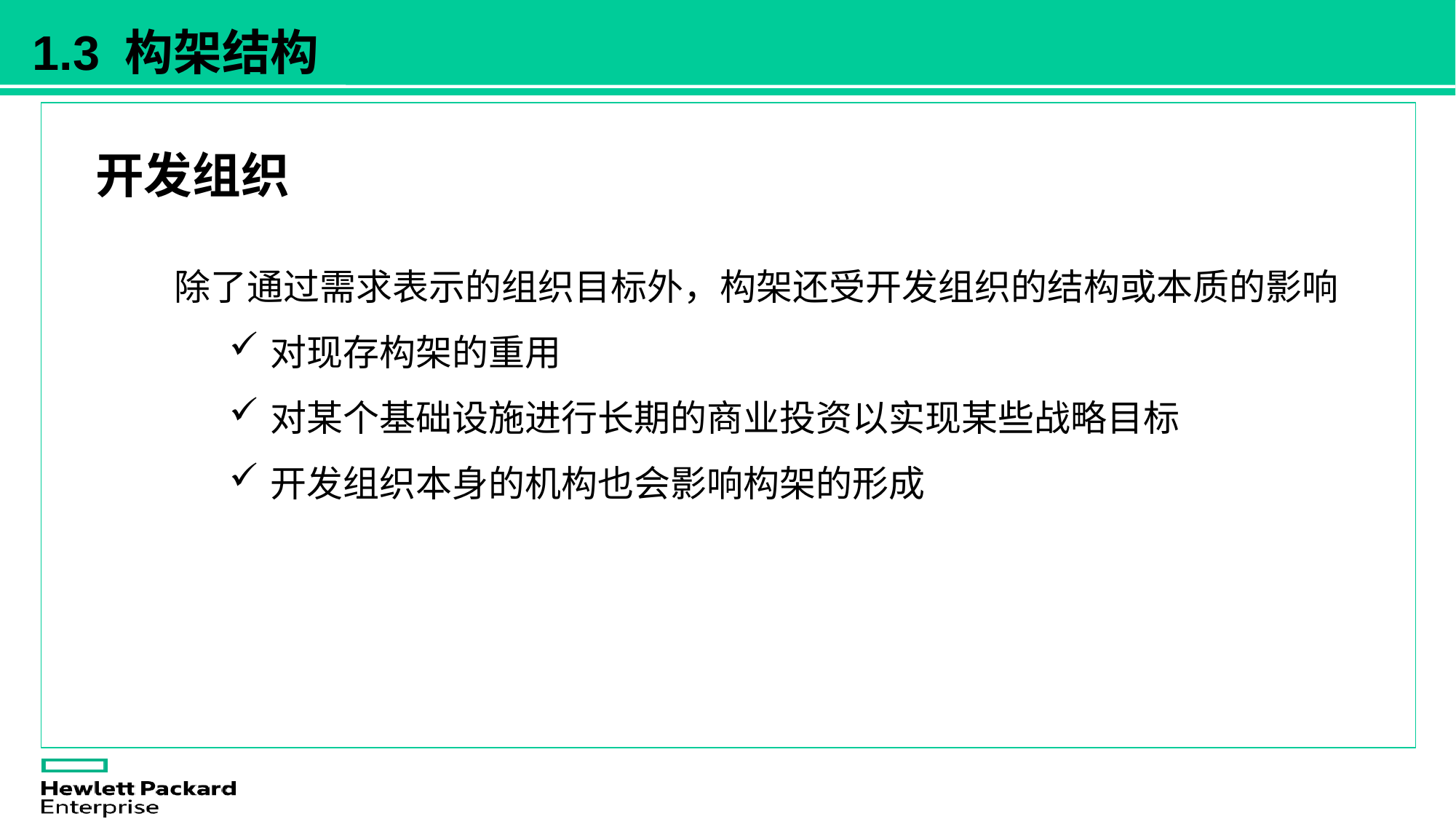

1.3 构架结构

开发组织
除了通过需求表示的组织目标外，构架还受开发组织的结构或本质的影响
对现存构架的重用
对某个基础设施进行长期的商业投资以实现某些战略目标
开发组织本身的机构也会影响构架的形成